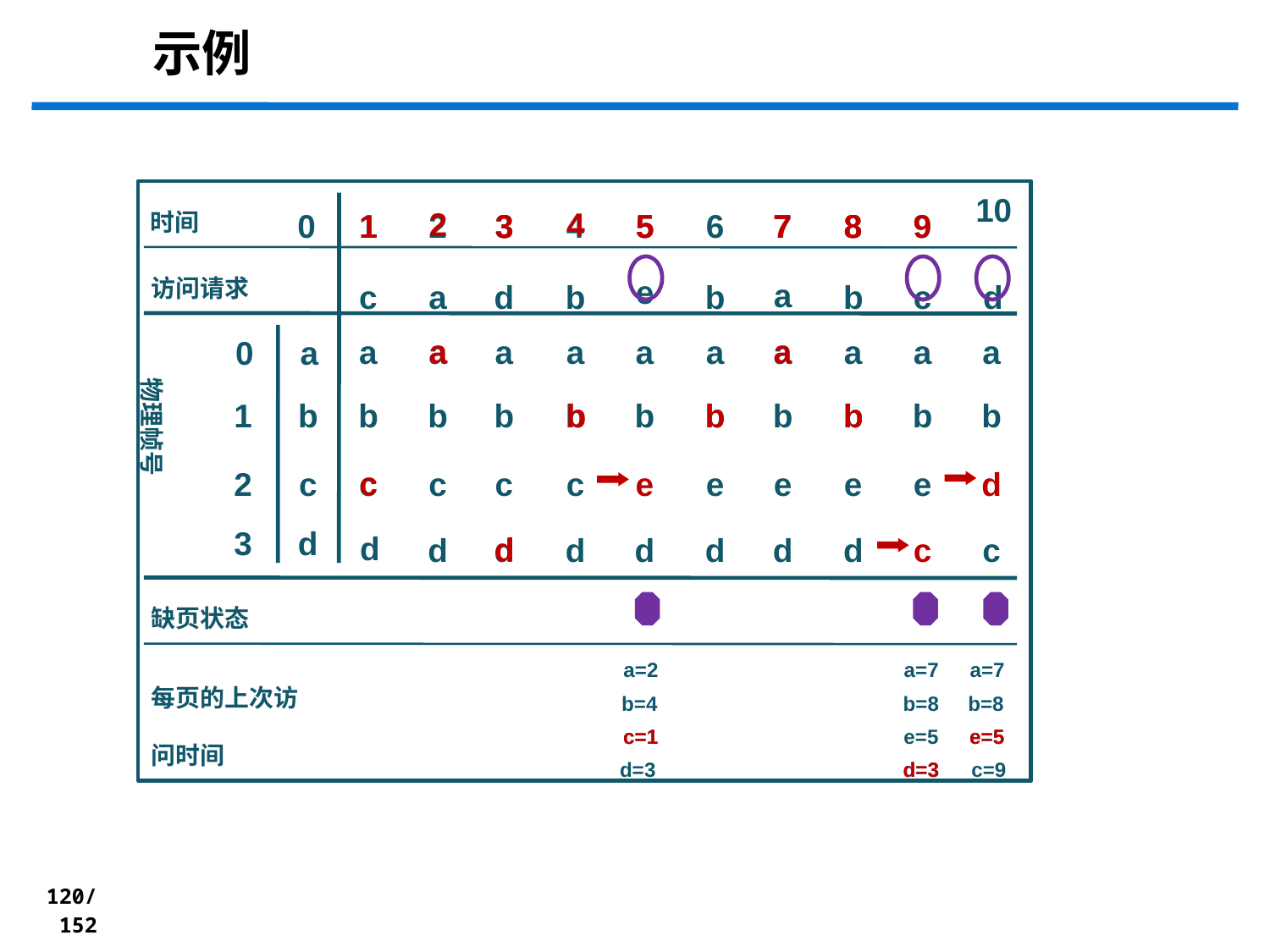

示例
2
4
1
2
3
3
4
5
5
6
7
7
8
9
10
1
3
5
7
8
8
9
0
时间

e
a
c
a
d
b
b
b
c
d
访问请求

a
a
a
b
c
d
a
b
c
d
a
b
c
d
a
b
c
d
a
b
e

d
a
b
e
d
a
b
e
d
a
b
e
d
a
b
e
c

a
b
d

c
a
0
b
b
1
b
b
物理帧号
c
2
c
3
d
d
缺页状态
a=2
a=7
a=7
每页的上次访问时间
b=4
b=8
b=8
 c=1
 c=1
 e=5
 e=5
 e=5
d=3
d=3
d=3
c=9